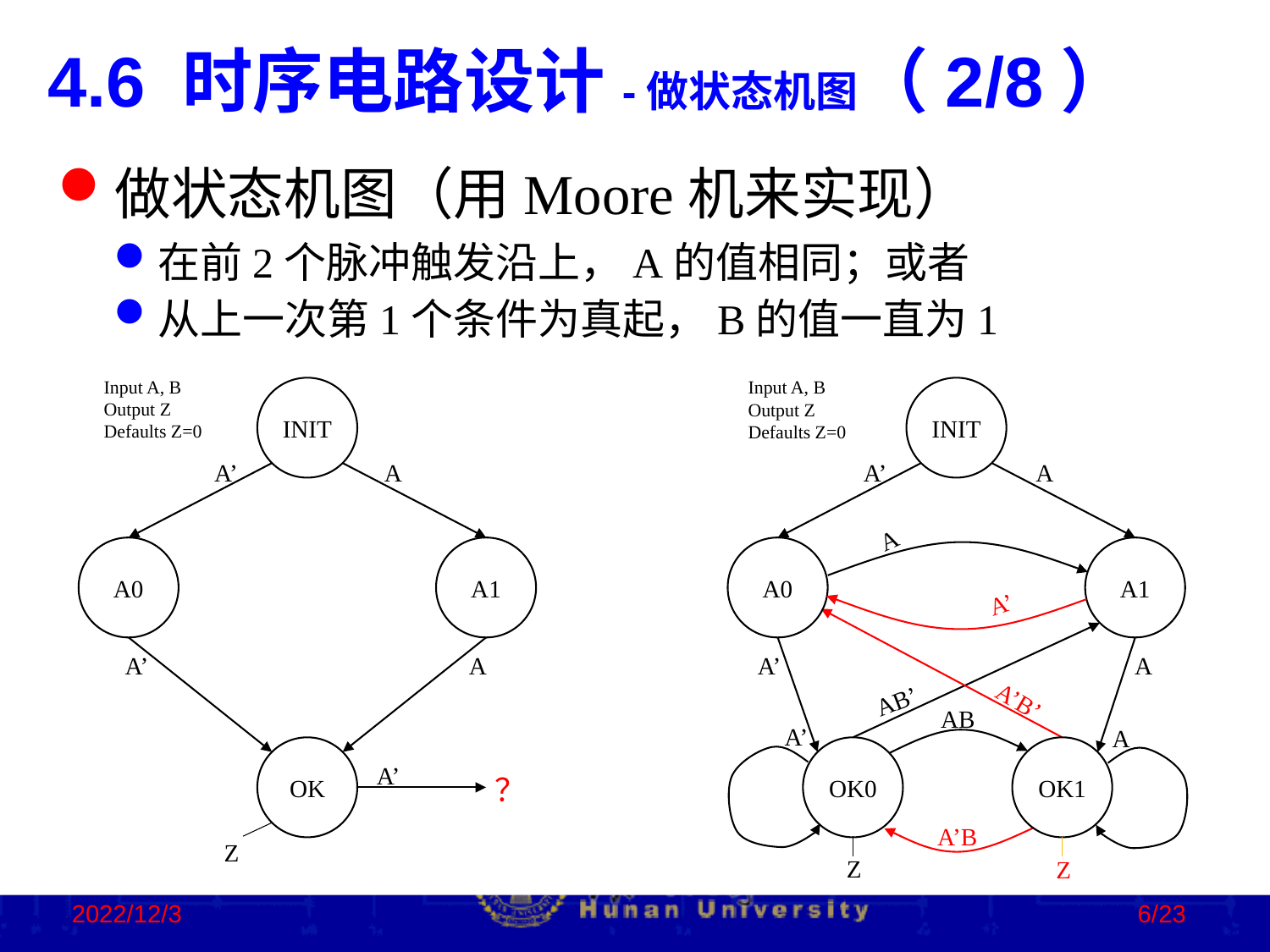

4.6 时序电路设计-做状态机图（2/8）
做状态机图（用Moore机来实现）
在前2个脉冲触发沿上，A的值相同；或者
从上一次第1个条件为真起，B的值一直为1
Input A, B
Output Z
Defaults Z=0
Input A, B
Output Z
Defaults Z=0

INIT

INIT
A’
A

A1
A
A’

A0
A

A0
A1
A’

A’

OK0
A

OK1
A
A’
A’B’
AB’
AB
A’

A

A’
？
OK
A’B
Z

Z
Z
2022/12/3
6/23